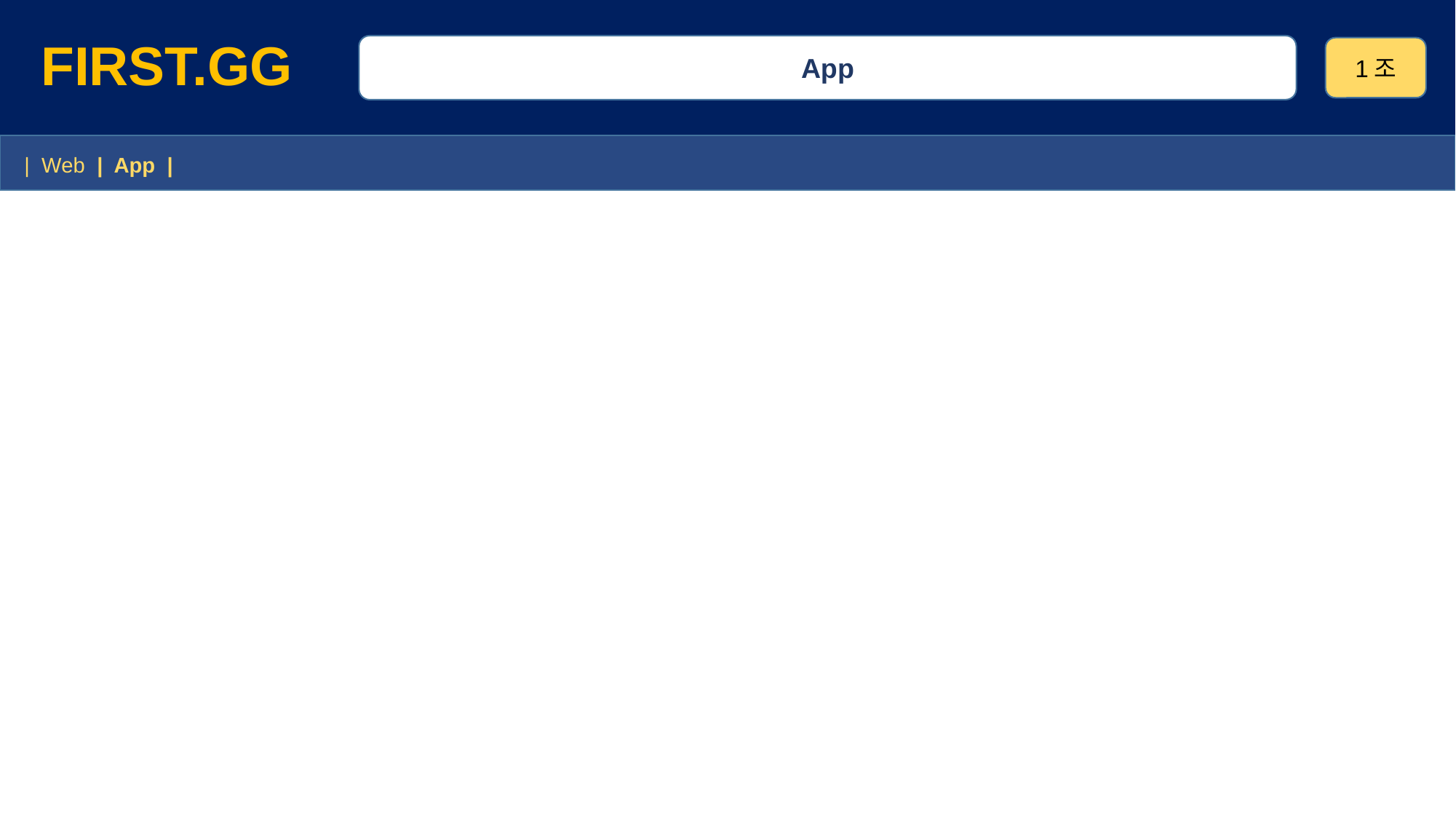

FIRST.GG
App
1조
  |  Web  |  App  |